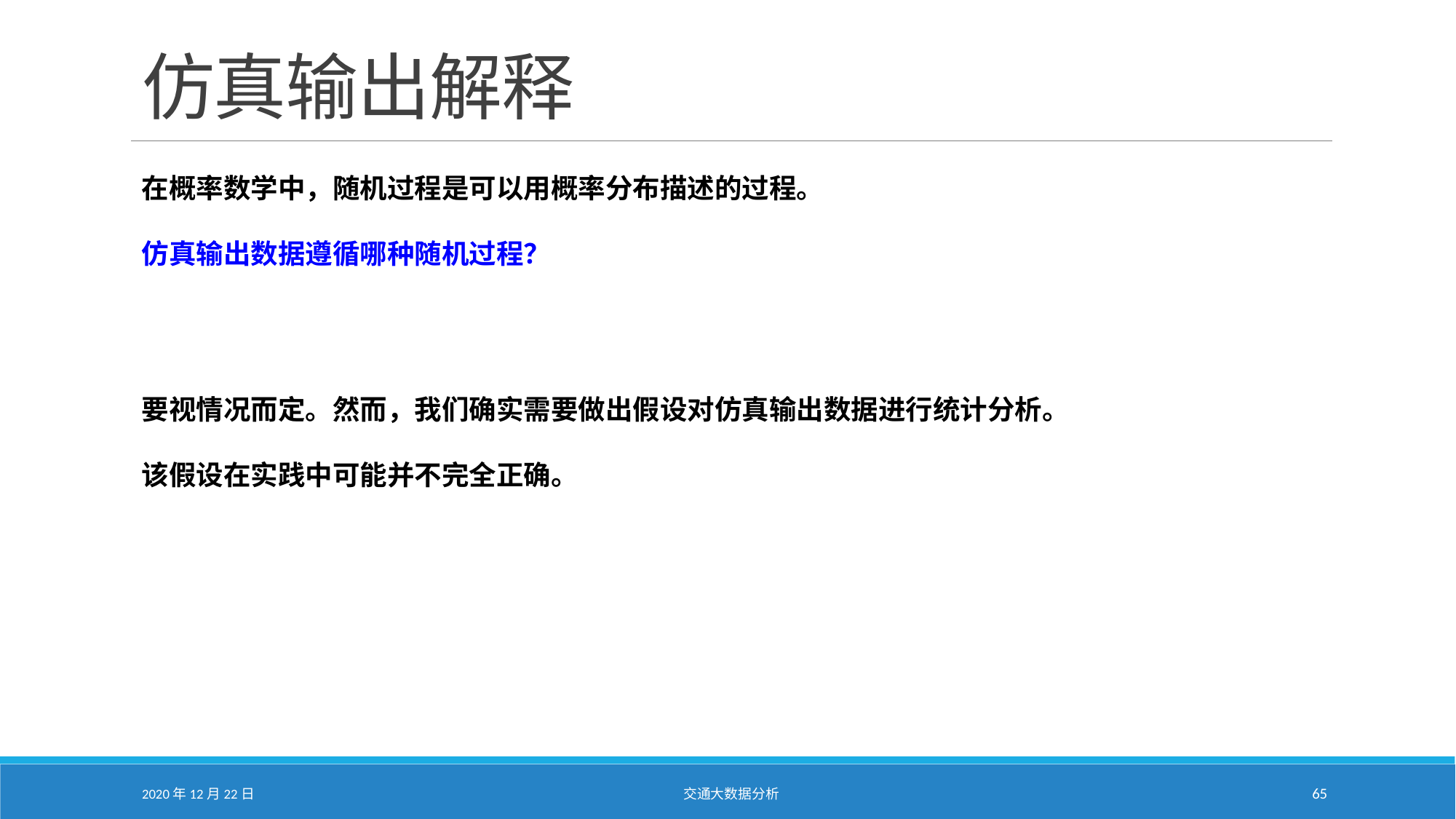

# 仿真输出解释
在概率数学中，随机过程是可以用概率分布描述的过程。

仿真输出数据遵循哪种随机过程？
要视情况而定。然而，我们确实需要做出假设对仿真输出数据进行统计分析。

该假设在实践中可能并不完全正确。
2020年12月22日
交通大数据分析
65